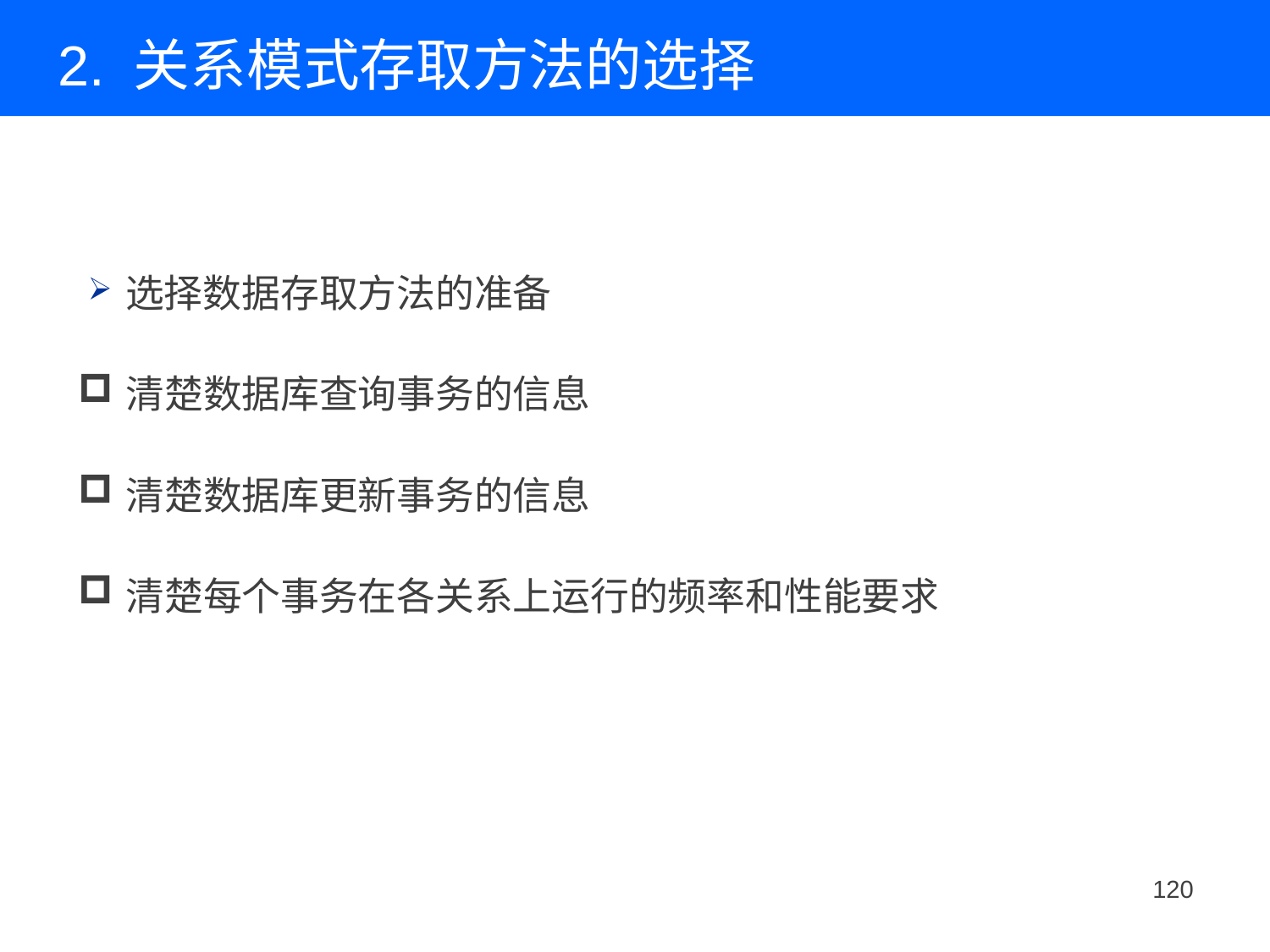

# 2. 关系模式存取方法的选择
选择数据存取方法的准备
清楚数据库查询事务的信息
清楚数据库更新事务的信息
清楚每个事务在各关系上运行的频率和性能要求
120